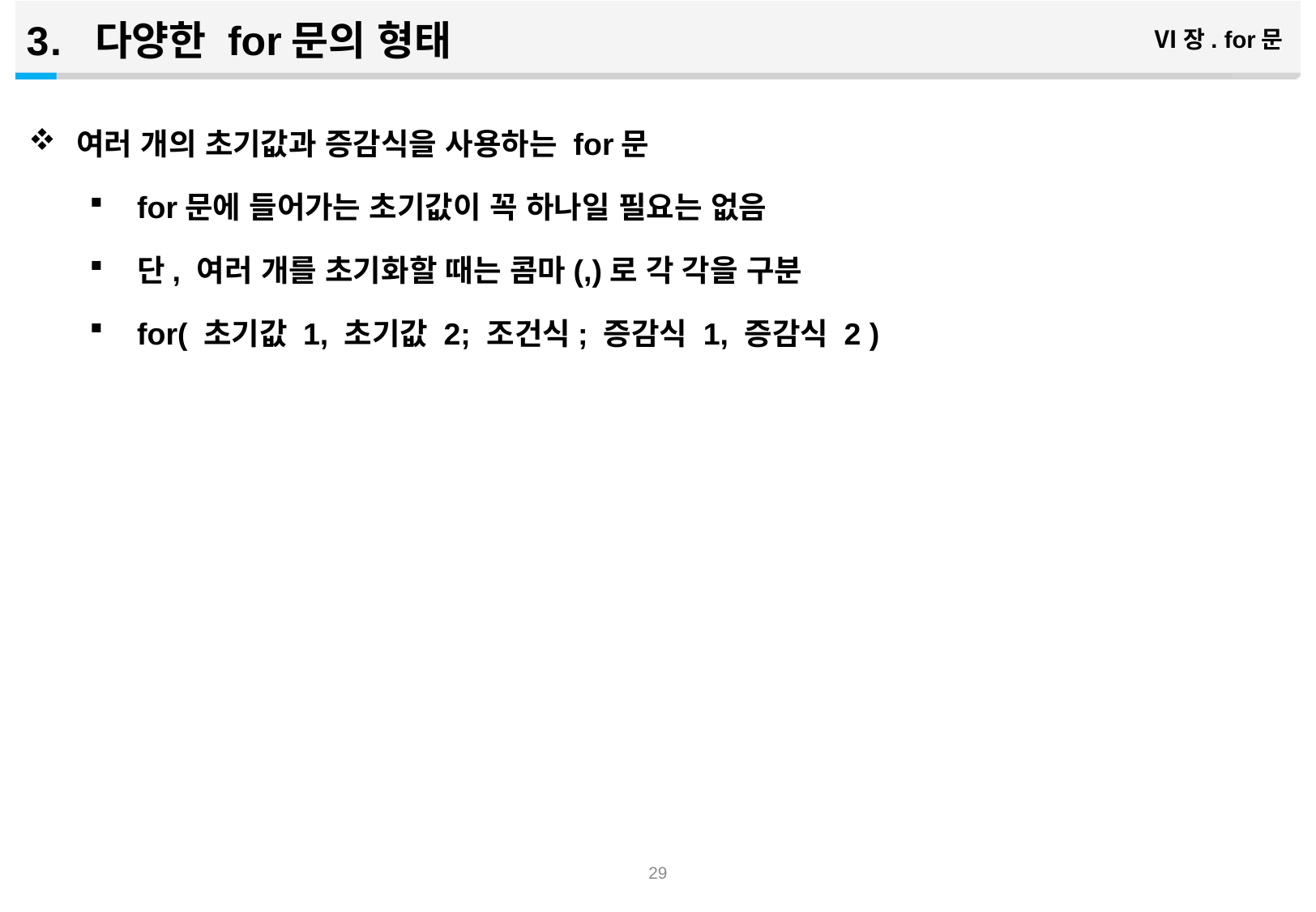

다양한 for문의 형태
Ⅵ장. for문
여러 개의 초기값과 증감식을 사용하는 for문
for문에 들어가는 초기값이 꼭 하나일 필요는 없음
단, 여러 개를 초기화할 때는 콤마(,)로 각 각을 구분
for( 초기값 1, 초기값 2; 조건식; 증감식 1, 증감식 2 )
29